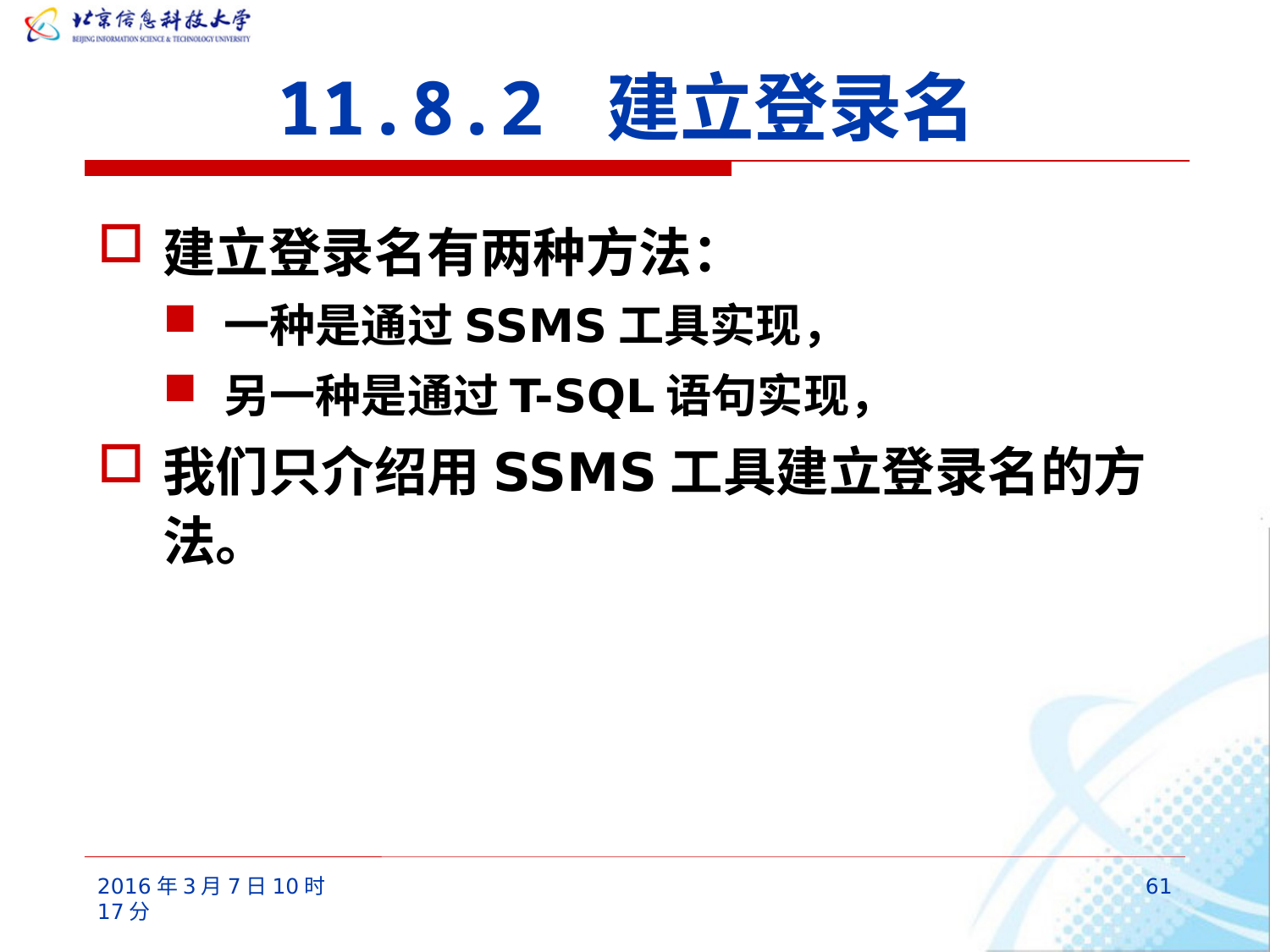

# 11.8.2 建立登录名
建立登录名有两种方法：
一种是通过SSMS工具实现，
另一种是通过T-SQL语句实现，
我们只介绍用SSMS工具建立登录名的方法。
2016年3月7日10时17分
61